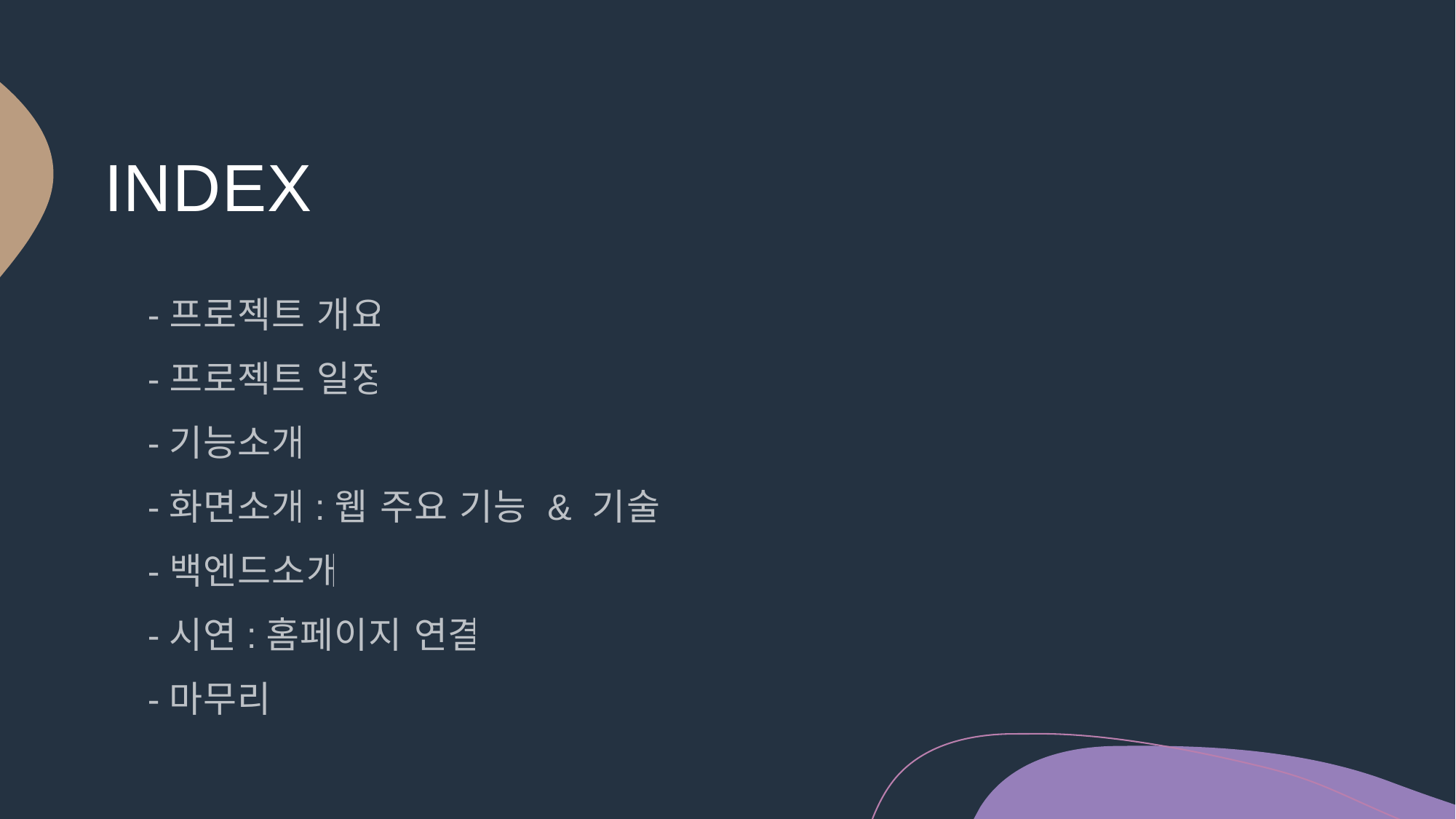

# INDEX
-프로젝트 개요
-프로젝트 일정
-기능소개
-화면소개:웹 주요 기능 & 기술
-백엔드소개
-시연:홈페이지 연결
-마무리